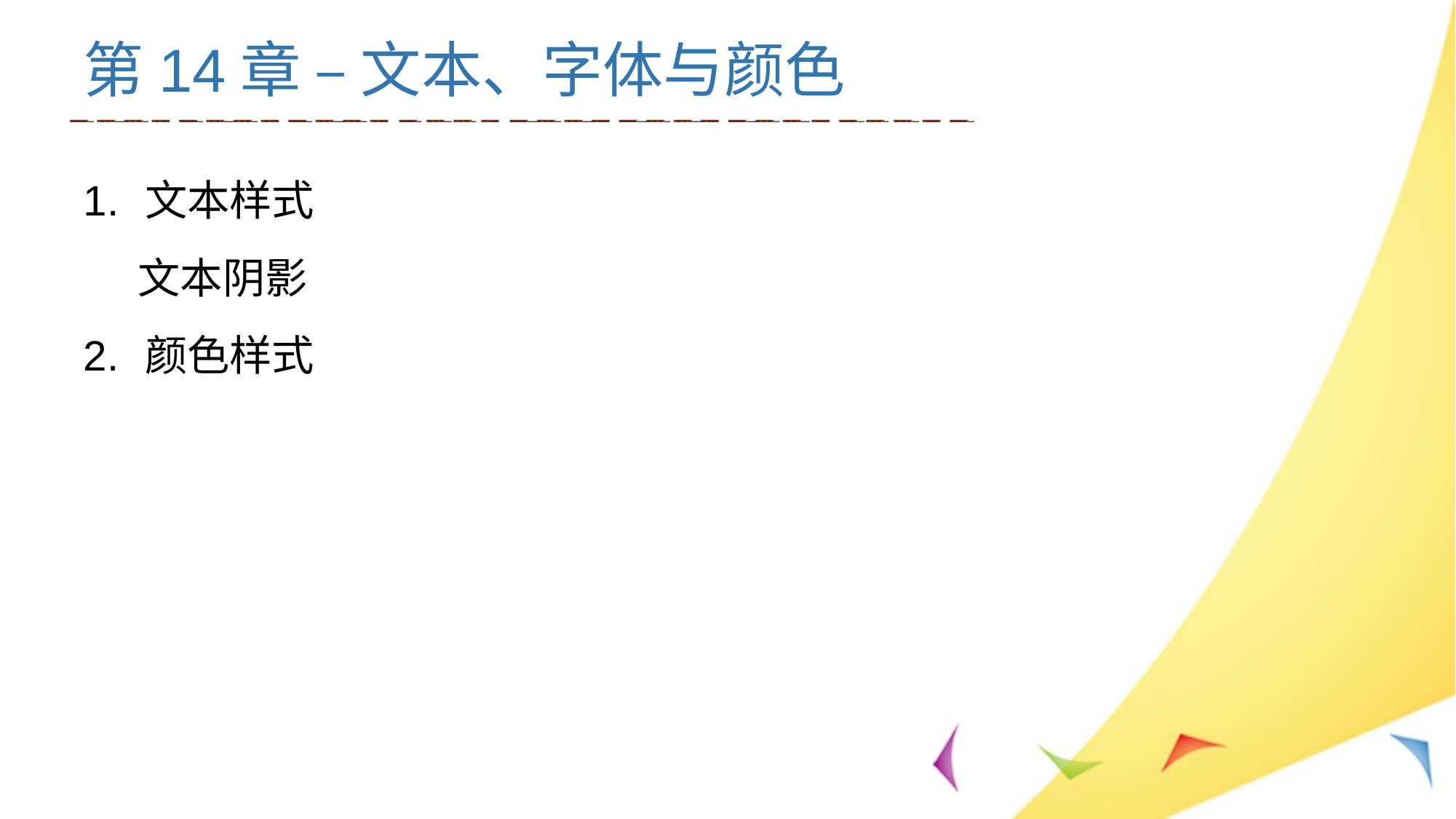

# 第14章 – 文本、字体与颜色
文本样式
文本阴影
颜色样式